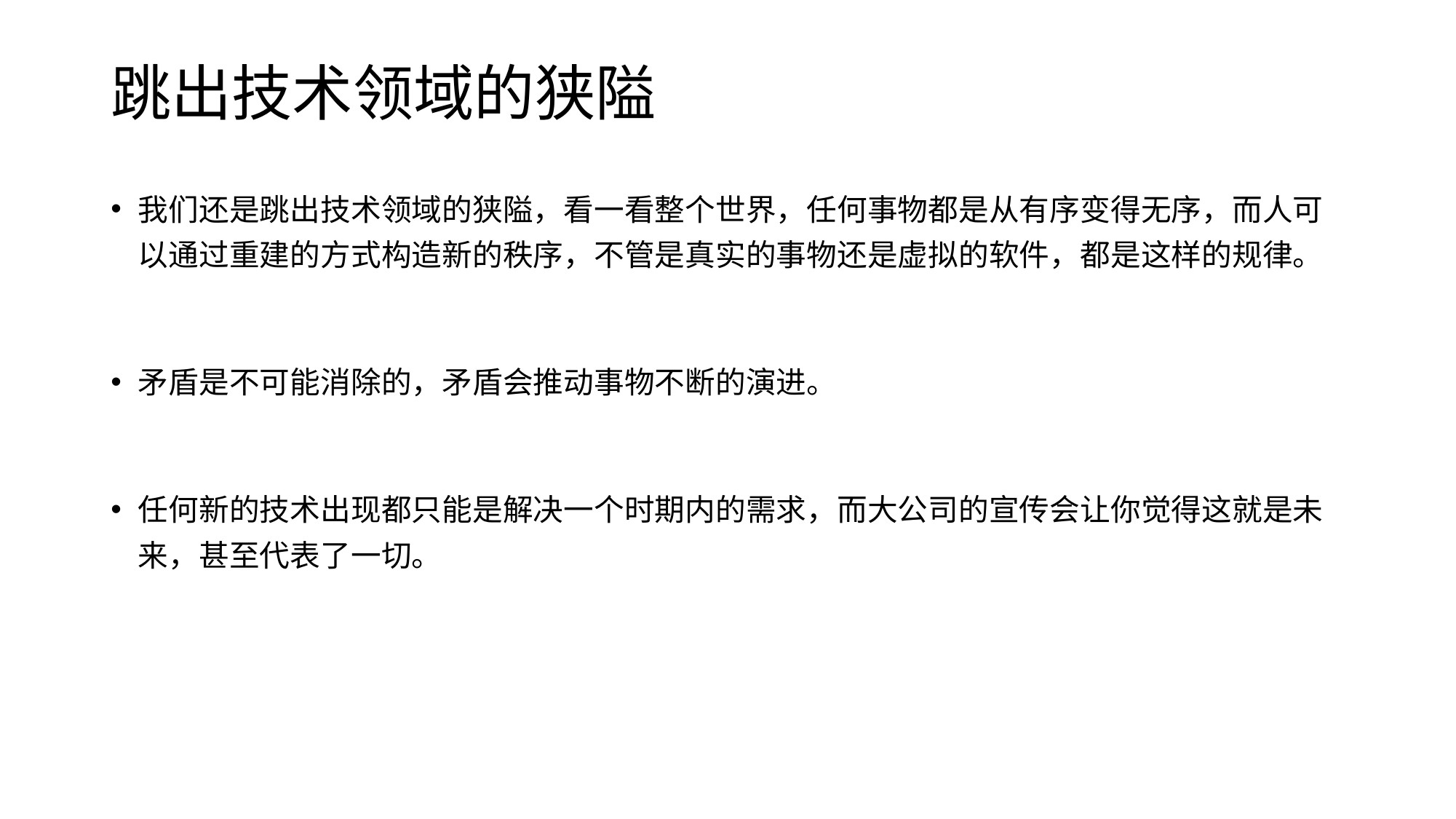

# 跳出技术领域的狭隘
我们还是跳出技术领域的狭隘，看一看整个世界，任何事物都是从有序变得无序，而人可以通过重建的方式构造新的秩序，不管是真实的事物还是虚拟的软件，都是这样的规律。

矛盾是不可能消除的，矛盾会推动事物不断的演进。

任何新的技术出现都只能是解决一个时期内的需求，而大公司的宣传会让你觉得这就是未来，甚至代表了一切。